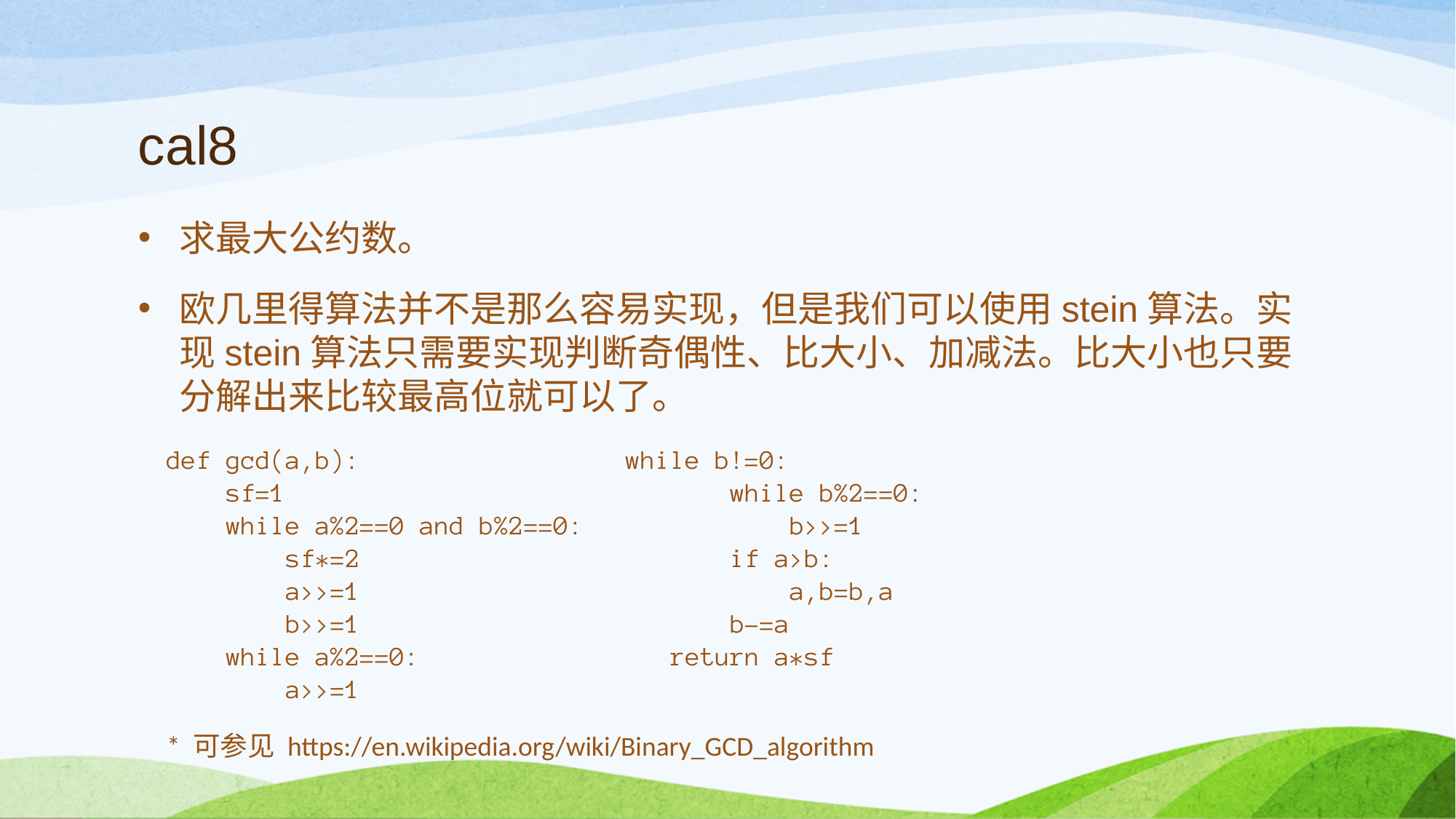

# cal8
求最大公约数。
欧几里得算法并不是那么容易实现，但是我们可以使用stein算法。实现stein算法只需要实现判断奇偶性、比大小、加减法。比大小也只要分解出来比较最高位就可以了。
def gcd(a,b):
    sf=1
    while a%2==0 and b%2==0:
        sf*=2
        a>>=1
        b>>=1
    while a%2==0:
        a>>=1
 while b!=0:
        while b%2==0:
            b>>=1
        if a>b:
            a,b=b,a
        b-=a
    return a*sf
* 可参见 https://en.wikipedia.org/wiki/Binary_GCD_algorithm